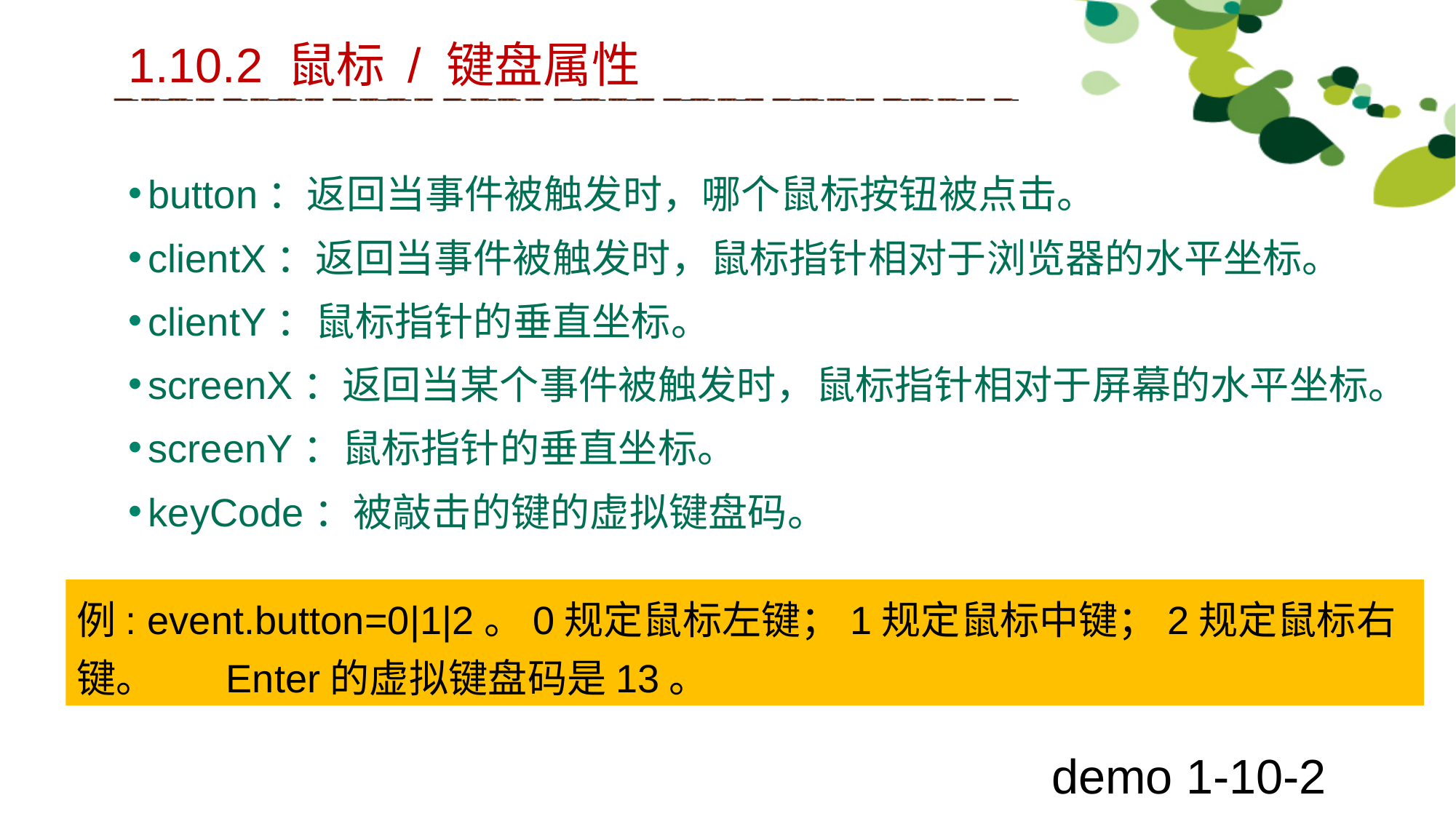

1.10.2 鼠标 / 键盘属性
button：返回当事件被触发时，哪个鼠标按钮被点击。
clientX：返回当事件被触发时，鼠标指针相对于浏览器的水平坐标。
clientY：鼠标指针的垂直坐标。
screenX：返回当某个事件被触发时，鼠标指针相对于屏幕的水平坐标。
screenY：鼠标指针的垂直坐标。
keyCode：被敲击的键的虚拟键盘码。

例: event.button=0|1|2。0规定鼠标左键；1规定鼠标中键；2规定鼠标右键。例: Enter的虚拟键盘码是13。

demo 1-10-2